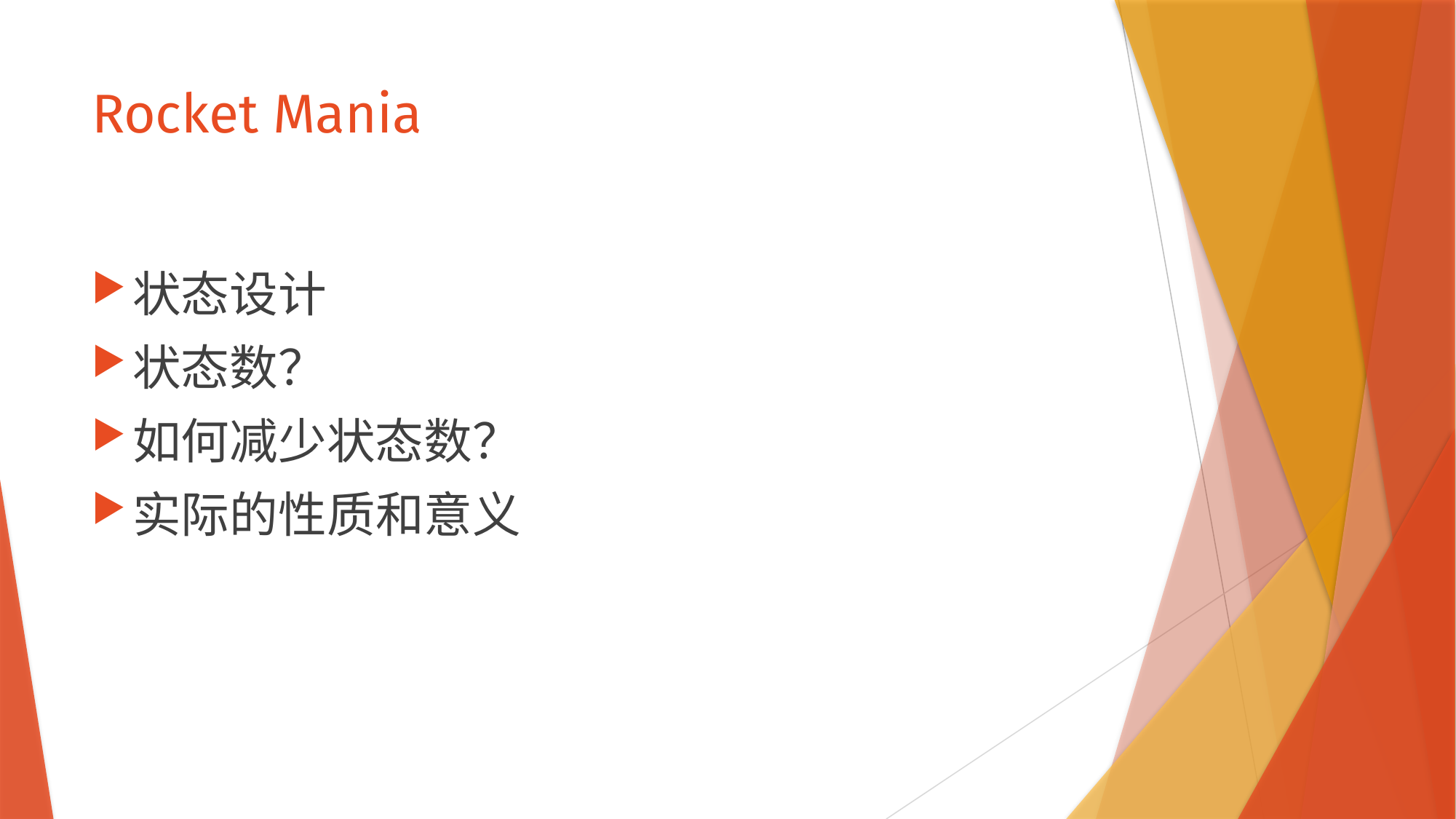

# Rocket Mania
状态设计
状态数？
如何减少状态数？
实际的性质和意义